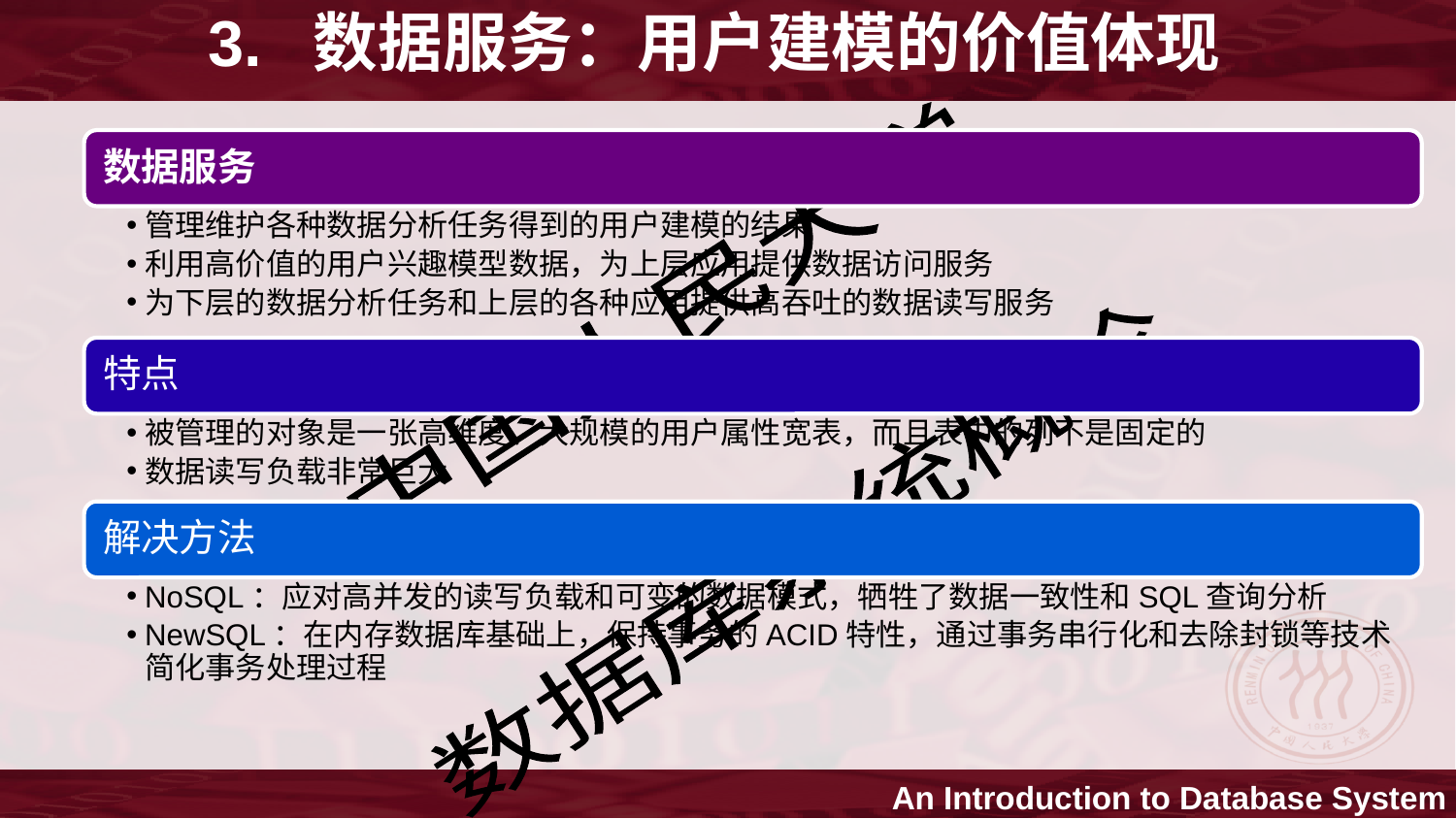

# 3.  数据服务：用户建模的价值体现
数据服务
管理维护各种数据分析任务得到的用户建模的结果
利用高价值的用户兴趣模型数据，为上层应用提供数据访问服务
为下层的数据分析任务和上层的各种应用提供高吞吐的数据读写服务
特点
被管理的对象是一张高维度、大规模的用户属性宽表，而且表中的列不是固定的
数据读写负载非常巨大
解决方法
NoSQL：应对高并发的读写负载和可变的数据模式，牺牲了数据一致性和SQL查询分析
NewSQL：在内存数据库基础上，保持事务的ACID特性，通过事务串行化和去除封锁等技术简化事务处理过程